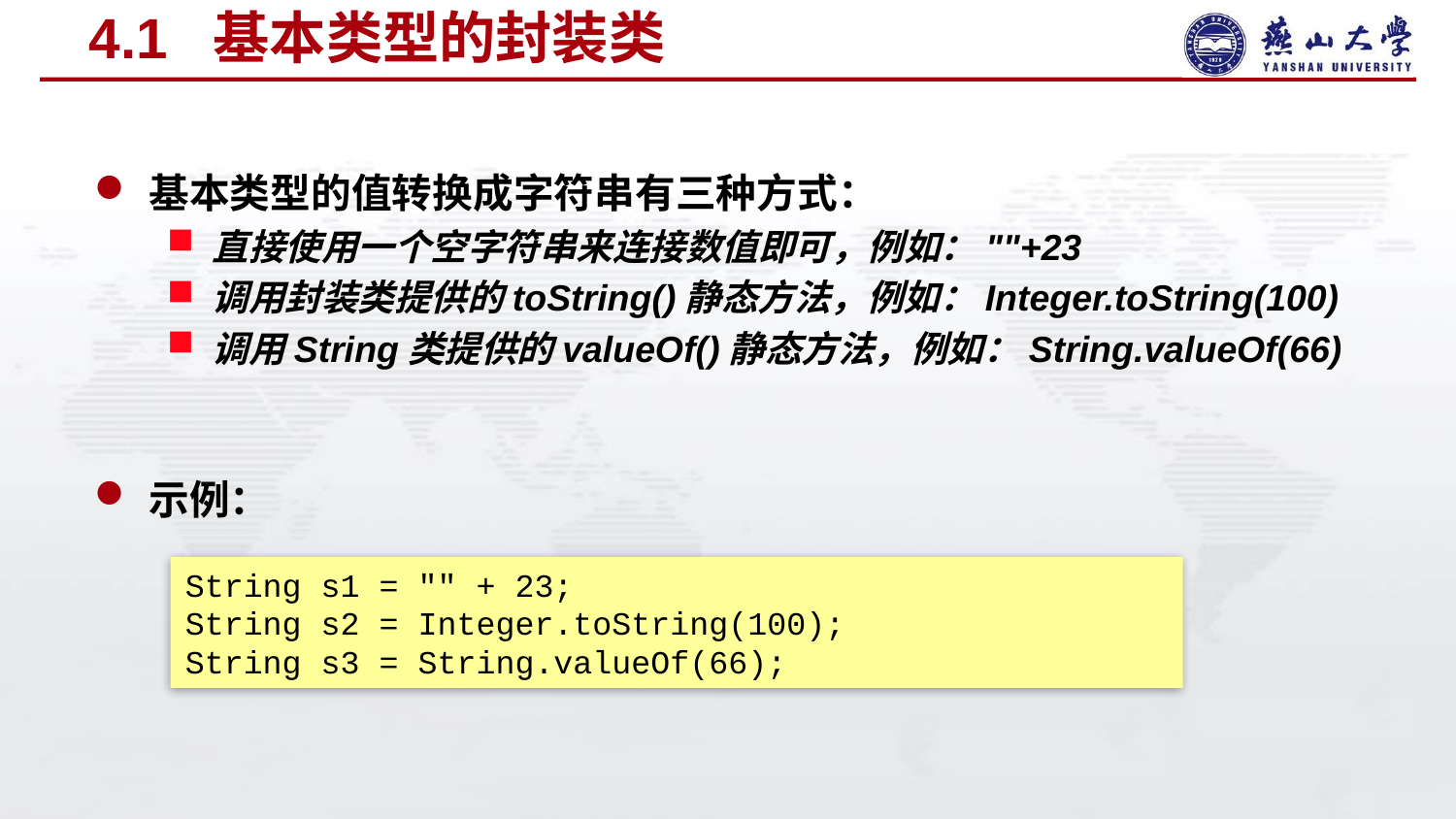

# 4.1  基本类型的封装类
基本类型的值转换成字符串有三种方式：
直接使用一个空字符串来连接数值即可，例如：""+23
调用封装类提供的toString()静态方法，例如：Integer.toString(100)
调用String类提供的valueOf()静态方法，例如：String.valueOf(66)

示例：
String s1 = "" + 23;
String s2 = Integer.toString(100);
String s3 = String.valueOf(66);